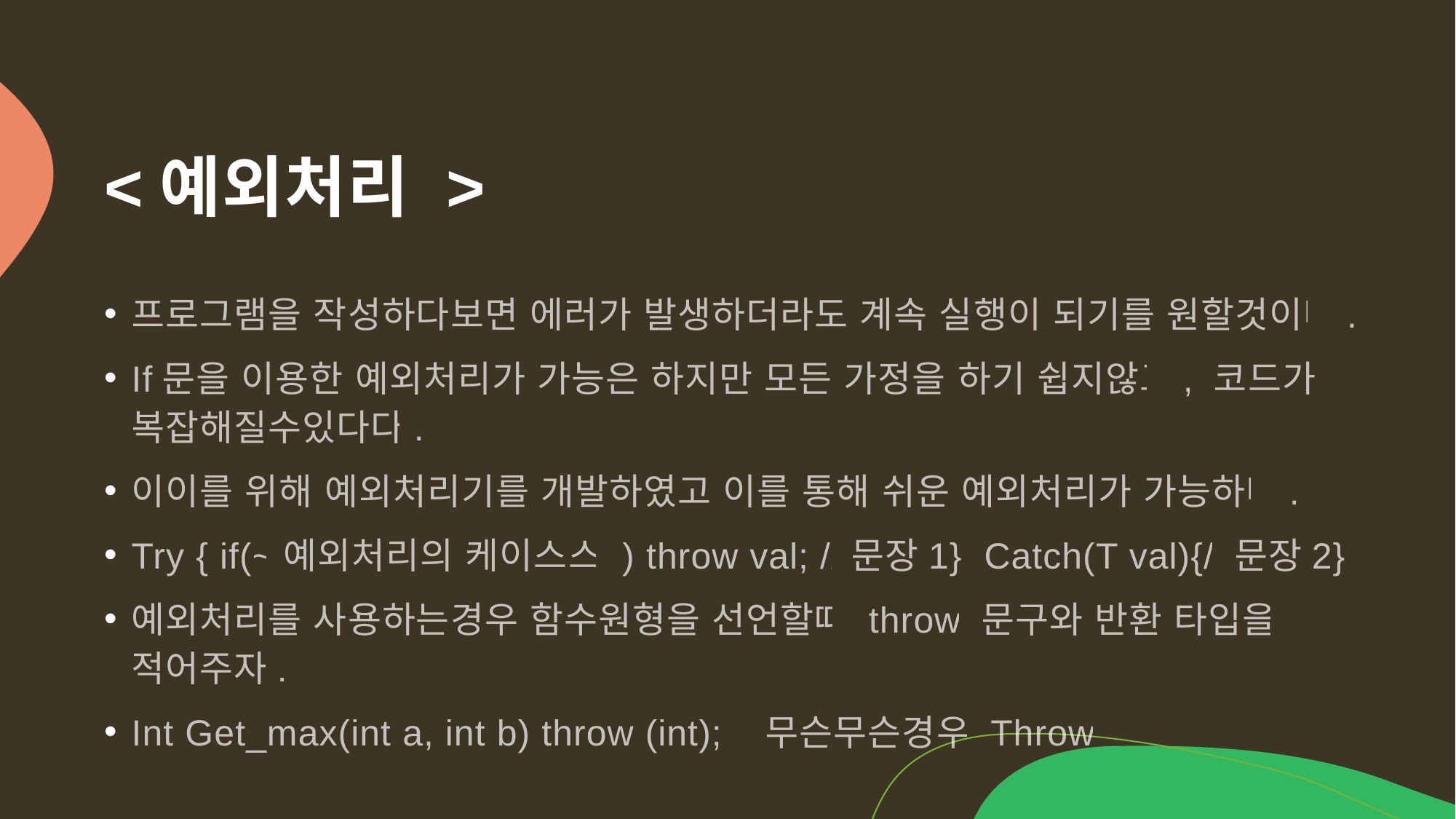

# <예외처리 >
프로그램을 작성하다보면 에러가 발생하더라도 계속 실행이 되기를 원할것이다.
If문을 이용한 예외처리가 가능은 하지만 모든 가정을 하기 쉽지않고, 코드가 복잡해질수있다다.
이이를 위해 예외처리기를 개발하였고 이를 통해 쉬운 예외처리가 가능하다.
Try { if(~예외처리의 케이스스 ) throw val; //문장1}  Catch(T val){//문장2}
예외처리를 사용하는경우 함수원형을 선언할떄 throw 문구와 반환 타입을 적어주자.
Int Get_max(int a, int b) throw (int); //무슨무슨경우 Throw